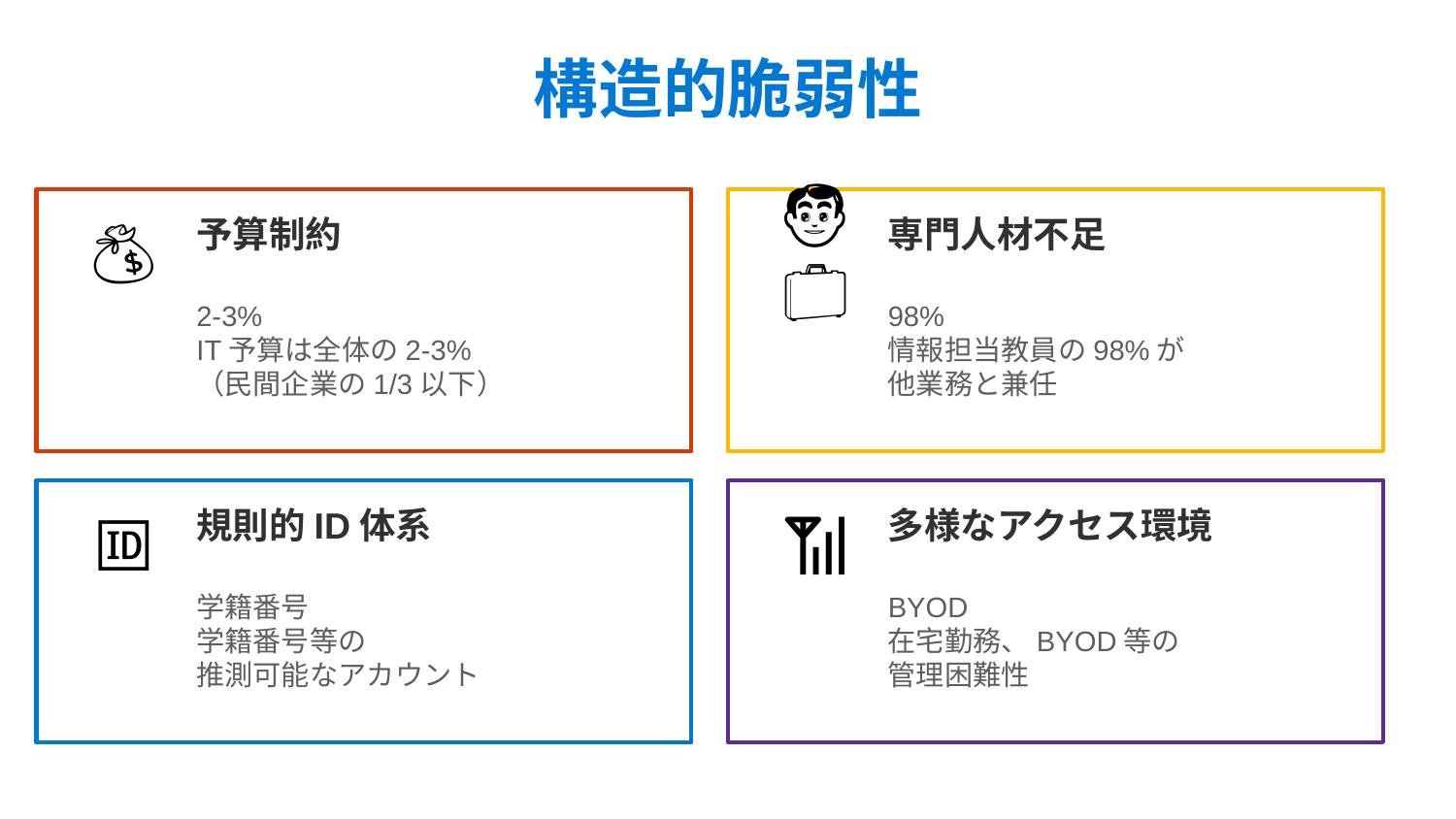

構造的脆弱性

💰
予算制約
👨‍💼
専門人材不足
2-3%
IT予算は全体の2-3%
（民間企業の1/3以下）
98%
情報担当教員の98%が
他業務と兼任

🆔
規則的ID体系
📶
多様なアクセス環境
学籍番号
学籍番号等の
推測可能なアカウント
BYOD
在宅勤務、BYOD等の
管理困難性